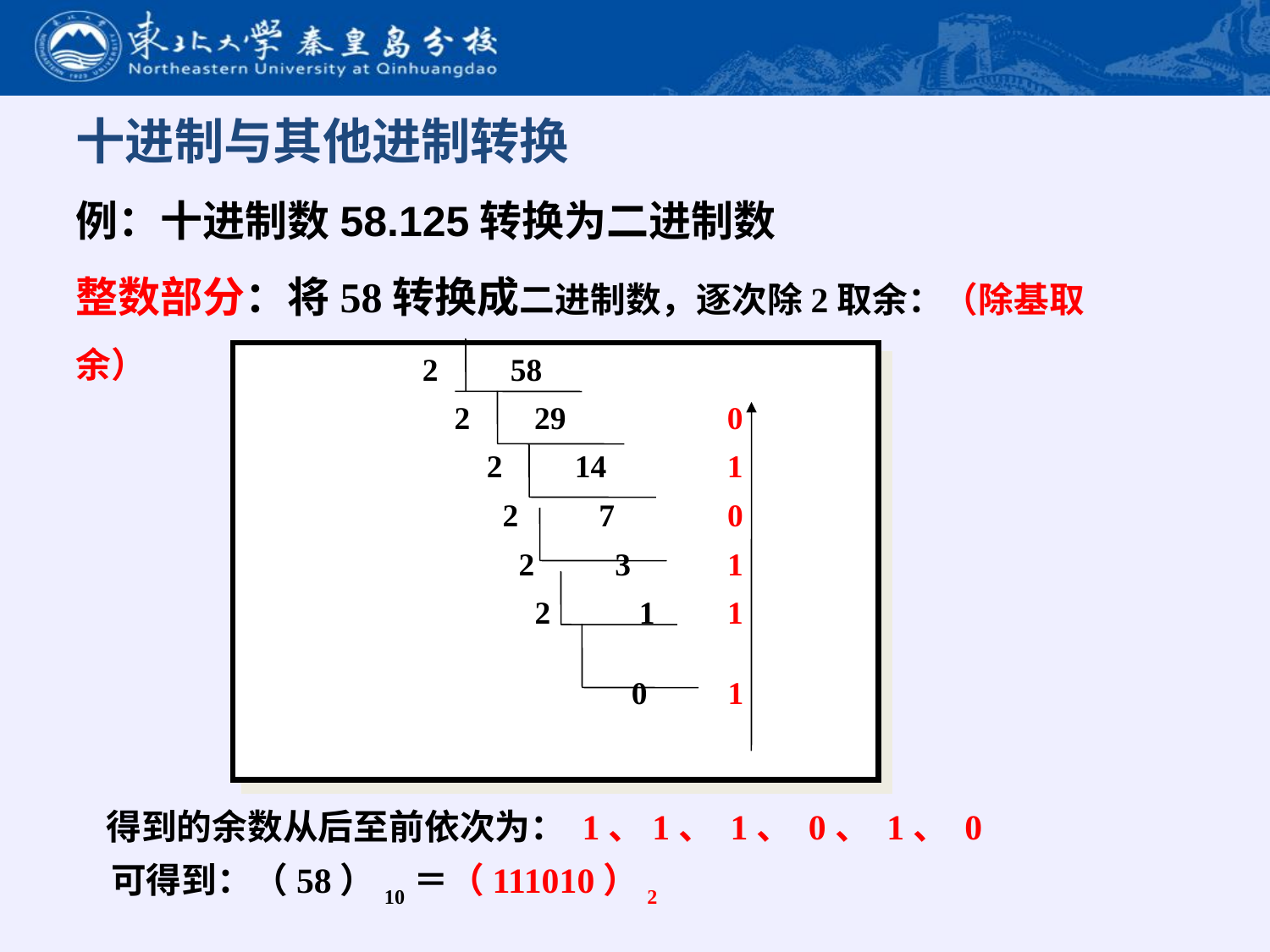

十进制与其他进制转换
例：十进制数58.125转换为二进制数
整数部分：将58转换成二进制数，逐次除2取余：（除基取余）

                      2         58
                          2        29                    0
                              2         14               1
                                2          7              0
                                  2          3            1
                                    2           1         1
                                                0          1

 得到的余数从后至前依次为： 1、1、 1、 0、 1、 0
  可得到：（58）10＝（111010）2